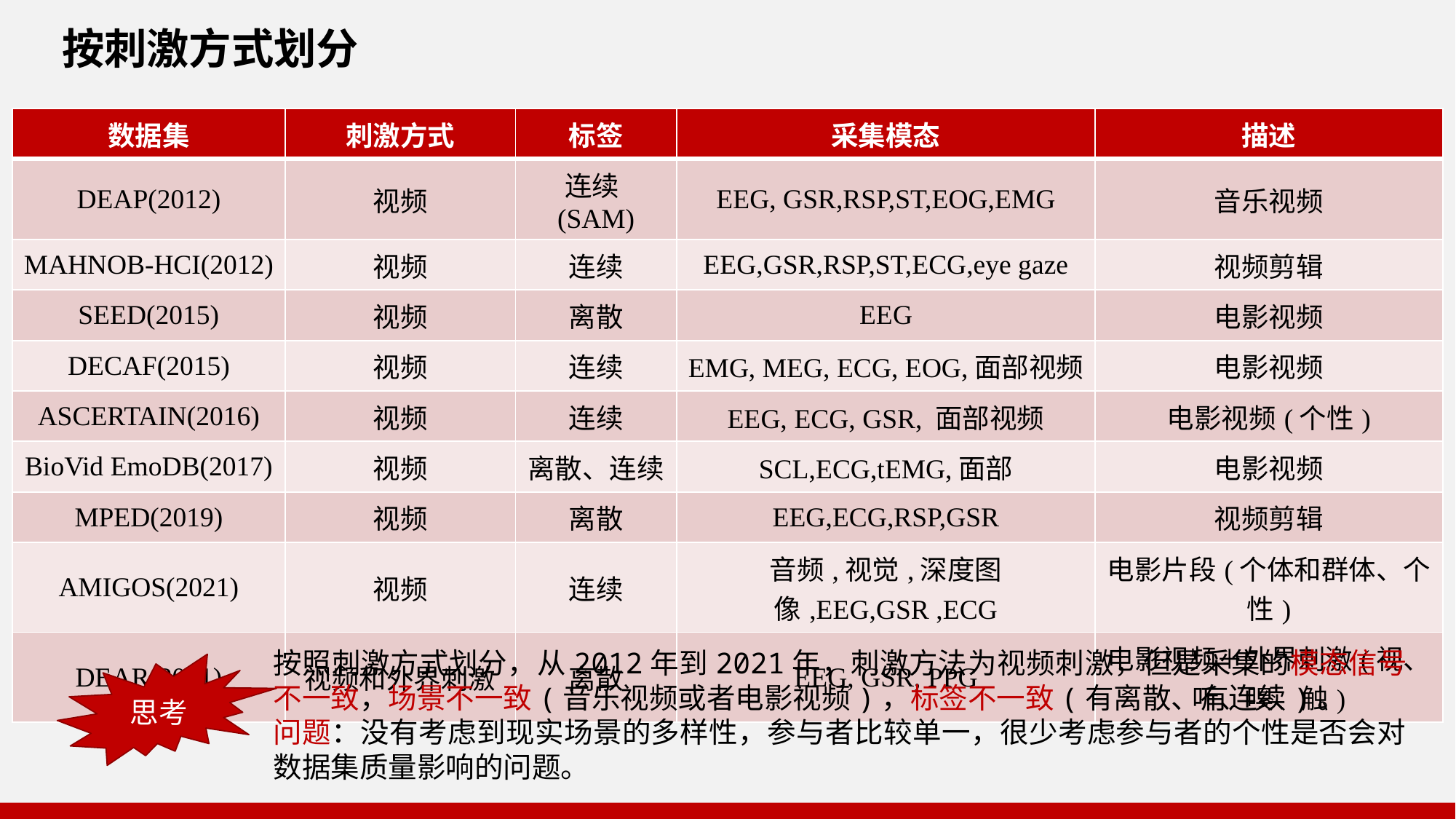

按刺激方式划分
| 数据集 | 刺激方式 | 标签 | 采集模态 | 描述 |
| --- | --- | --- | --- | --- |
| DEAP(2012) | 视频 | 连续(SAM) | EEG, GSR,RSP,ST,EOG,EMG | 音乐视频 |
| MAHNOB-HCI(2012) | 视频 | 连续 | EEG,GSR,RSP,ST,ECG,eye gaze | 视频剪辑 |
| SEED(2015) | 视频 | 离散 | EEG | 电影视频 |
| DECAF(2015) | 视频 | 连续 | EMG, MEG, ECG, EOG,面部视频 | 电影视频 |
| ASCERTAIN(2016) | 视频 | 连续 | EEG, ECG, GSR, 面部视频 | 电影视频(个性) |
| BioVid EmoDB(2017) | 视频 | 离散、连续 | SCL,ECG,tEMG,面部 | 电影视频 |
| MPED(2019) | 视频 | 离散 | EEG,ECG,RSP,GSR | 视频剪辑 |
| AMIGOS(2021) | 视频 | 连续 | 音频,视觉,深度图像,EEG,GSR ,ECG | 电影片段(个体和群体、个性) |
| DEAR(2021) | 视频和外界刺激 | 离散 | EEG, GSR, PPG | 电影视频＋外界刺激(视、听、嗅、触) |
按照刺激方式划分，从2012年到2021年，刺激方法为视频刺激，但是采集的模态信号不一致，场景不一致(音乐视频或者电影视频)，标签不一致(有离散、有连续)。
问题：没有考虑到现实场景的多样性，参与者比较单一，很少考虑参与者的个性是否会对数据集质量影响的问题。
思考